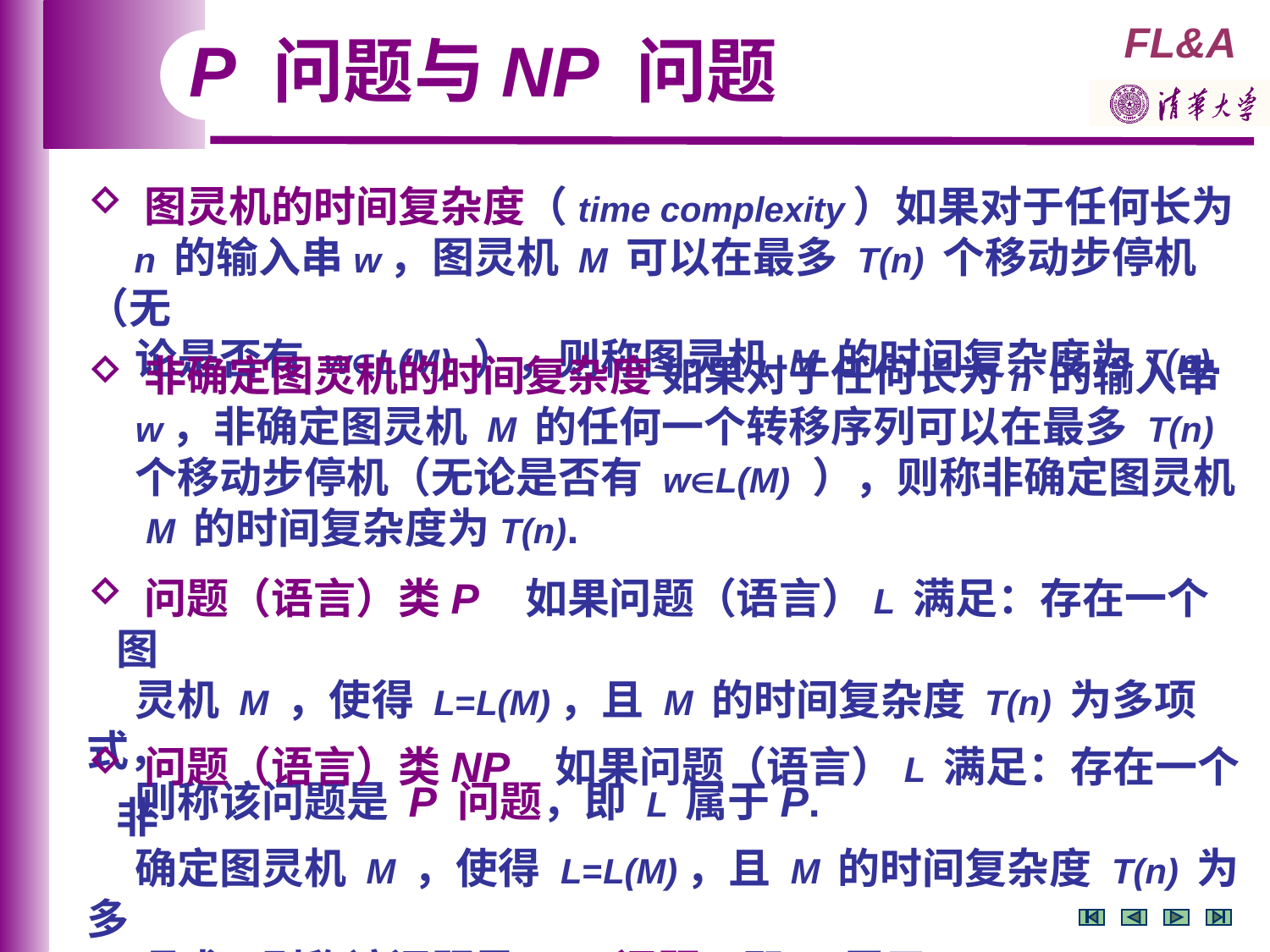

P 问题与NP 问题
 图灵机的时间复杂度（time complexity）如果对于任何长为
    n 的输入串w，图灵机 M 可以在最多 T(n) 个移动步停机（无
    论是否有 w∈L(M) ），则称图灵机 M 的时间复杂度为T(n).
 非确定图灵机的时间复杂度 如果对于任何长为n 的输入串
     w，非确定图灵机 M 的任何一个转移序列可以在最多 T(n)
     个移动步停机（无论是否有 w∈L(M) ），则称非确定图灵机
     M 的时间复杂度为T(n).
 问题（语言）类P   如果问题（语言）L 满足：存在一个图
    灵机 M ，使得 L=L(M)，且 M 的时间复杂度 T(n) 为多项式，
    则称该问题是 P 问题，即 L 属于P.
 问题（语言）类NP   如果问题（语言）L 满足：存在一个非
    确定图灵机 M ，使得 L=L(M)，且 M 的时间复杂度 T(n) 为多
    项式，则称该问题是 NP 问题，即 L 属于NP.